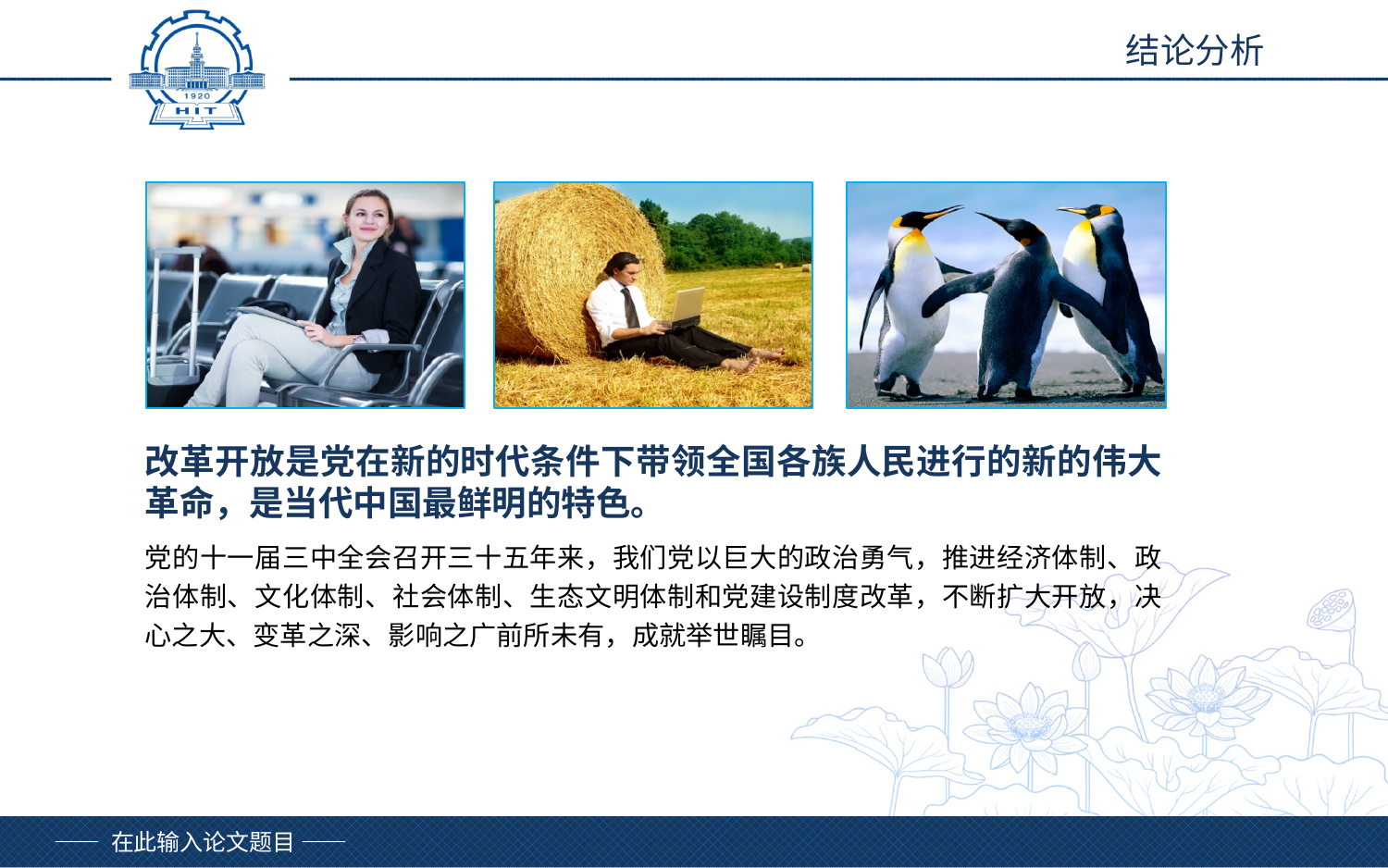

结论分析

改革开放是党在新的时代条件下带领全国各族人民进行的新的伟大革命，是当代中国最鲜明的特色。
党的十一届三中全会召开三十五年来，我们党以巨大的政治勇气，推进经济体制、政治体制、文化体制、社会体制、生态文明体制和党建设制度改革，不断扩大开放，决心之大、变革之深、影响之广前所未有，成就举世瞩目。